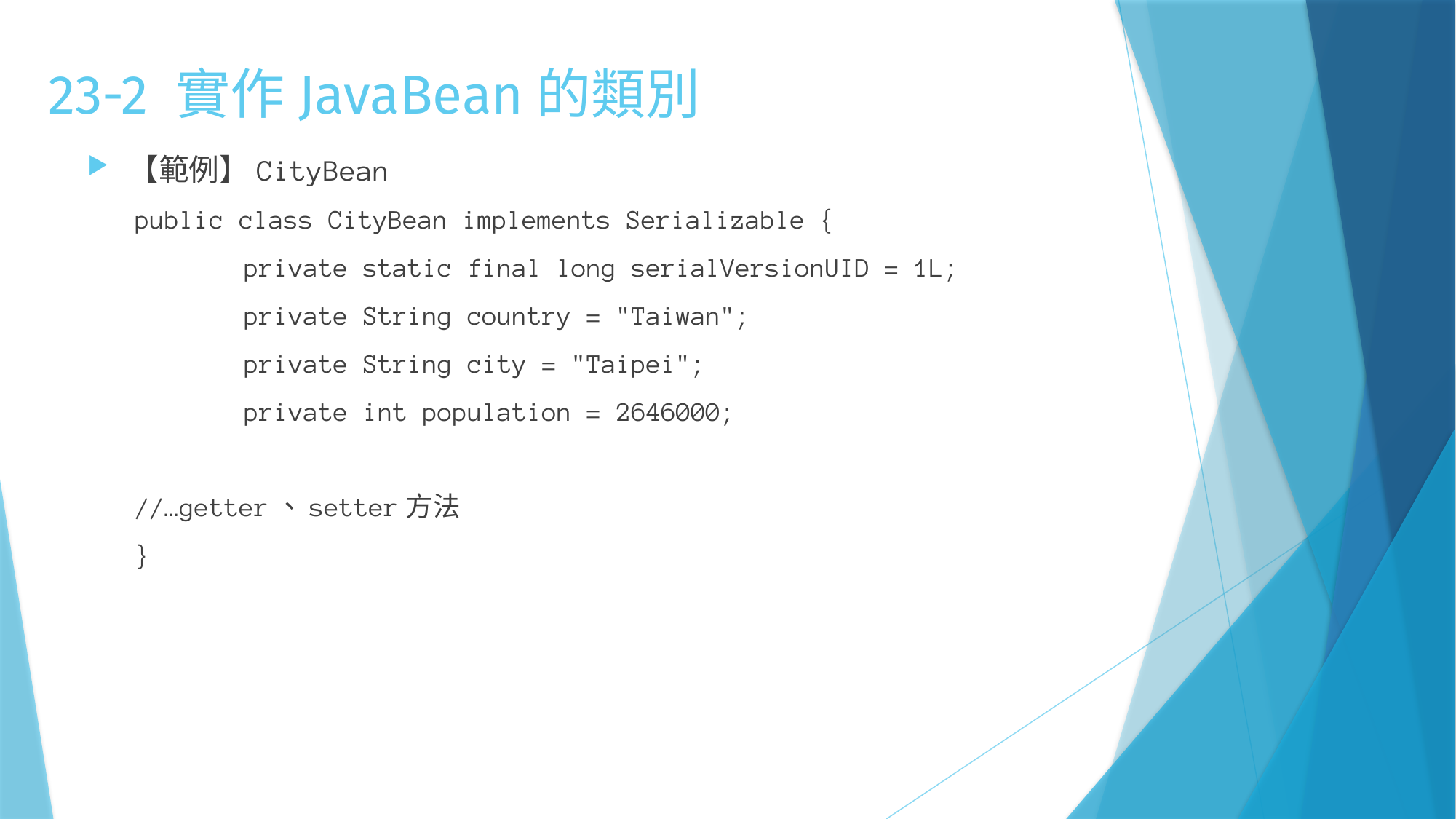

# 23-2 實作JavaBean的類別
【範例】CityBean
public class CityBean implements Serializable {
	private static final long serialVersionUID = 1L;
	private String country = "Taiwan";
	private String city = "Taipei";
	private int population = 2646000;

//…getter、setter方法
}